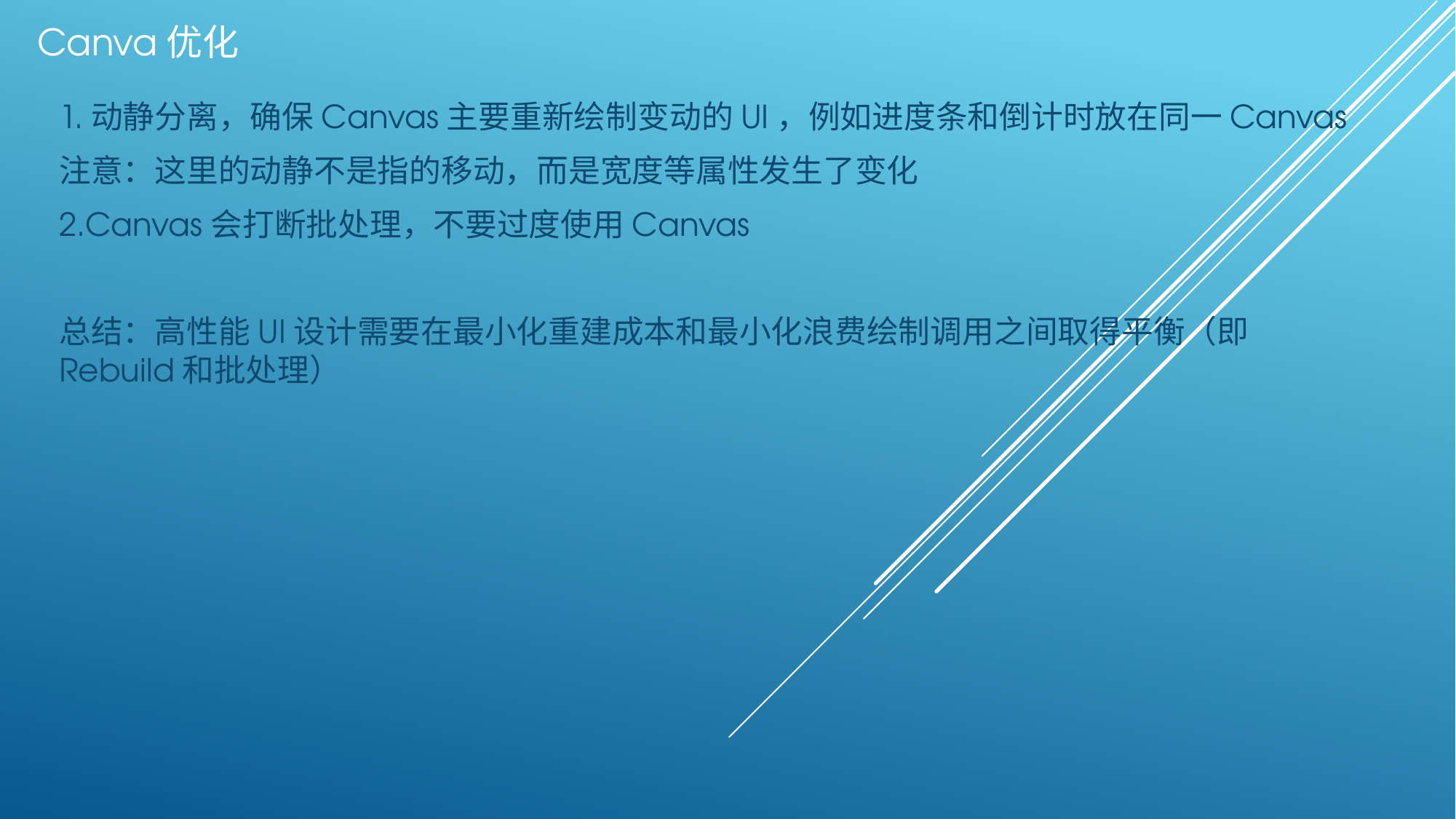

# Canva优化
1.动静分离，确保Canvas主要重新绘制变动的UI，例如进度条和倒计时放在同一Canvas
注意：这里的动静不是指的移动，而是宽度等属性发生了变化
2.Canvas会打断批处理，不要过度使用Canvas

总结：高性能UI设计需要在最小化重建成本和最小化浪费绘制调用之间取得平衡（即Rebuild和批处理）